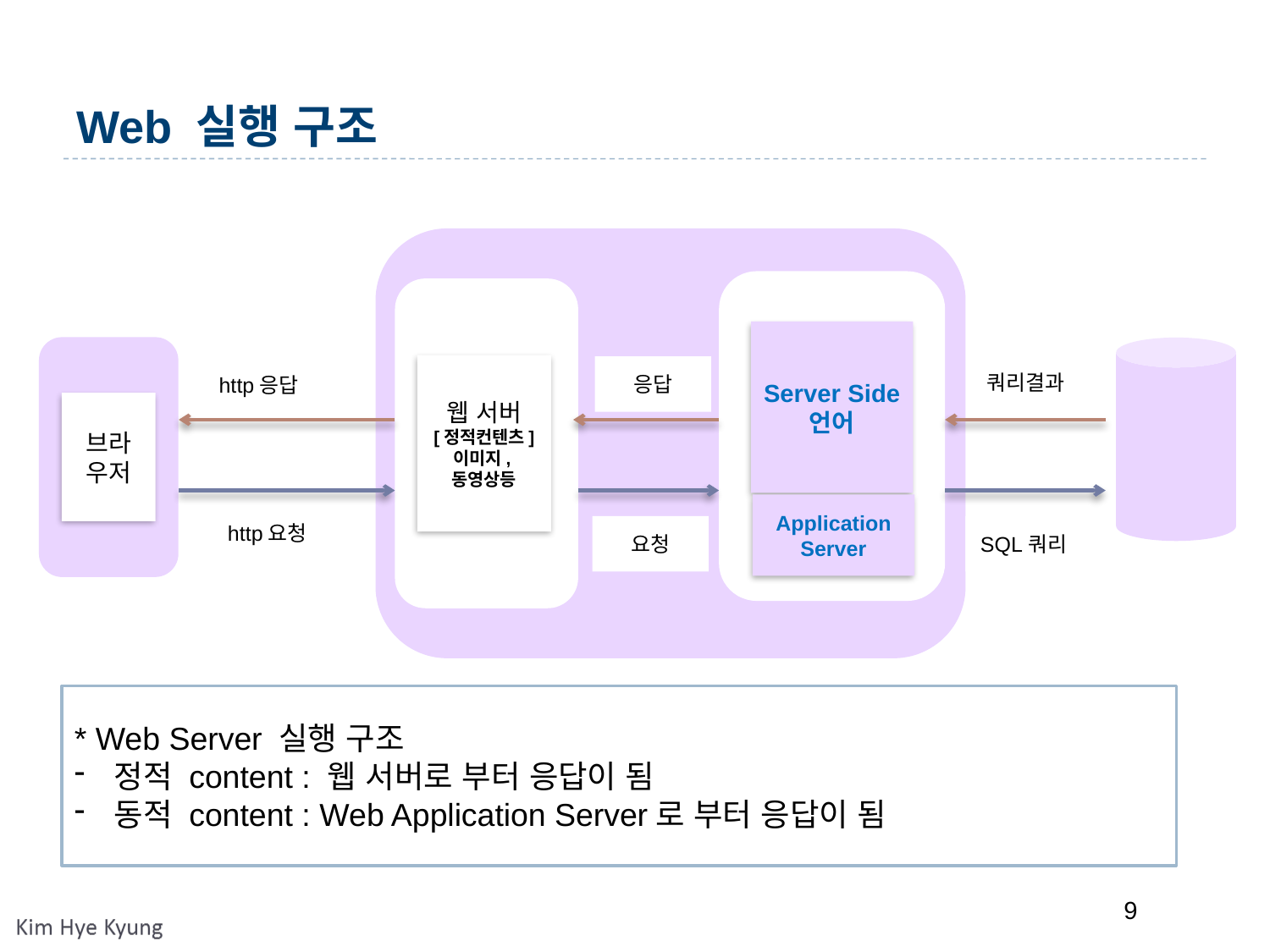

# Web 실행 구조

Server Side
언어
Application Server

웹 서버
[정적컨텐츠]
이미지,동영상등

브라
우저

쿼리결과
응답
http응답
http요청
요청
SQL쿼리
* Web Server 실행 구조
정적 content : 웹 서버로 부터 응답이 됨
동적 content : Web Application Server로 부터 응답이 됨
9